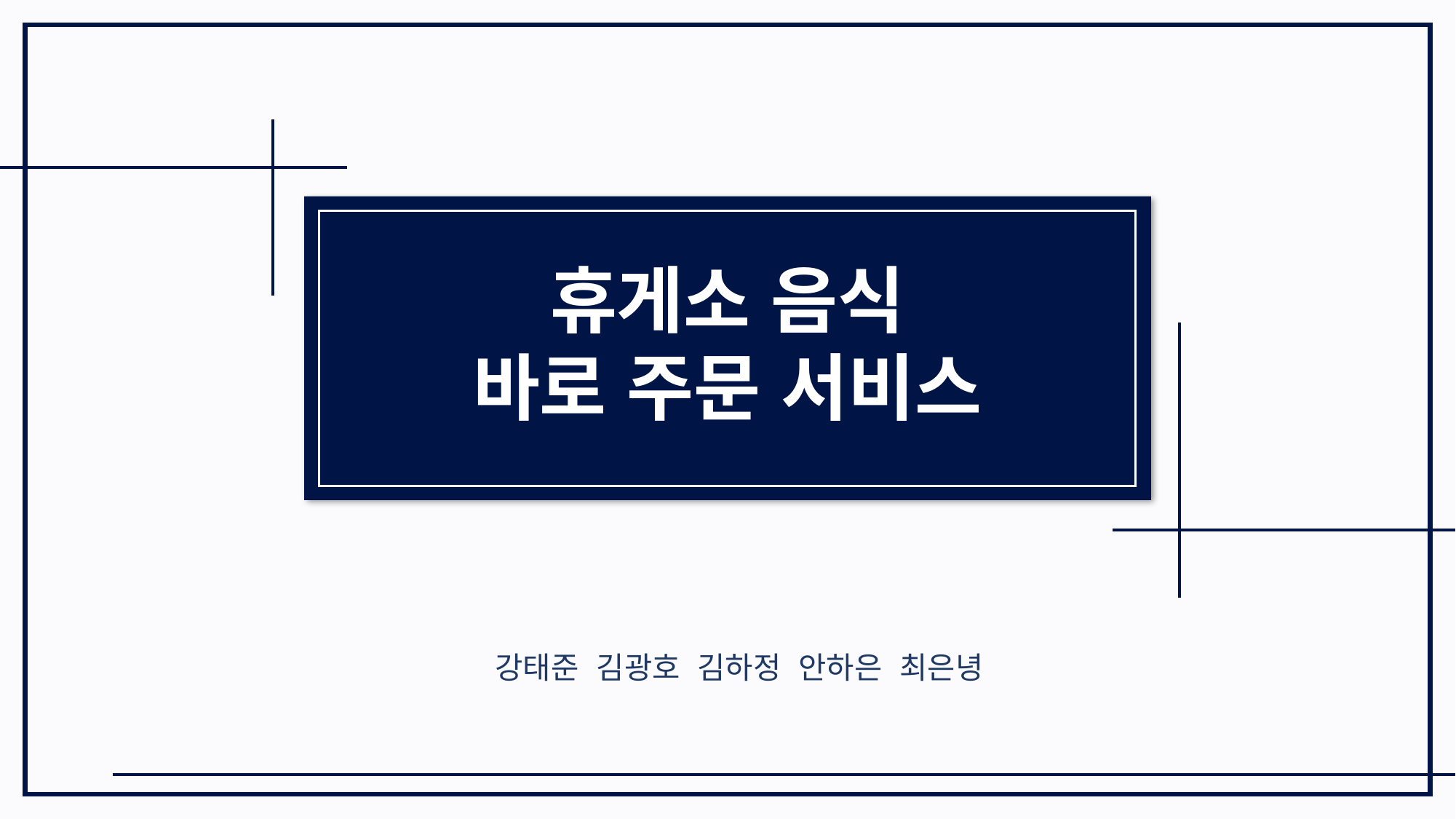

휴게소 음식
바로 주문 서비스
강태준  김광호  김하정  안하은  최은녕